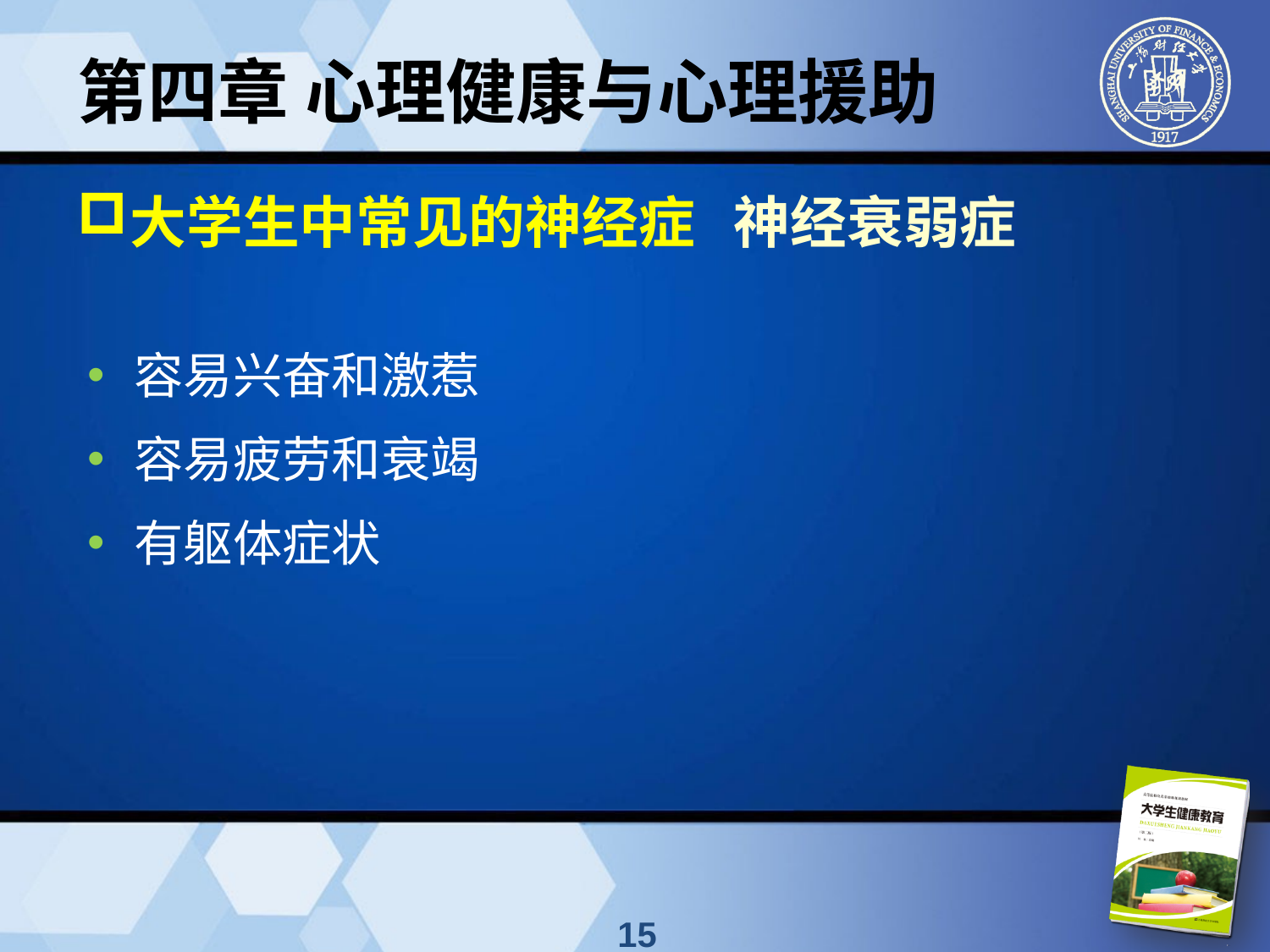

第四章 心理健康与心理援助
大学生中常见的神经症   神经衰弱症
容易兴奋和激惹
容易疲劳和衰竭
有躯体症状
15